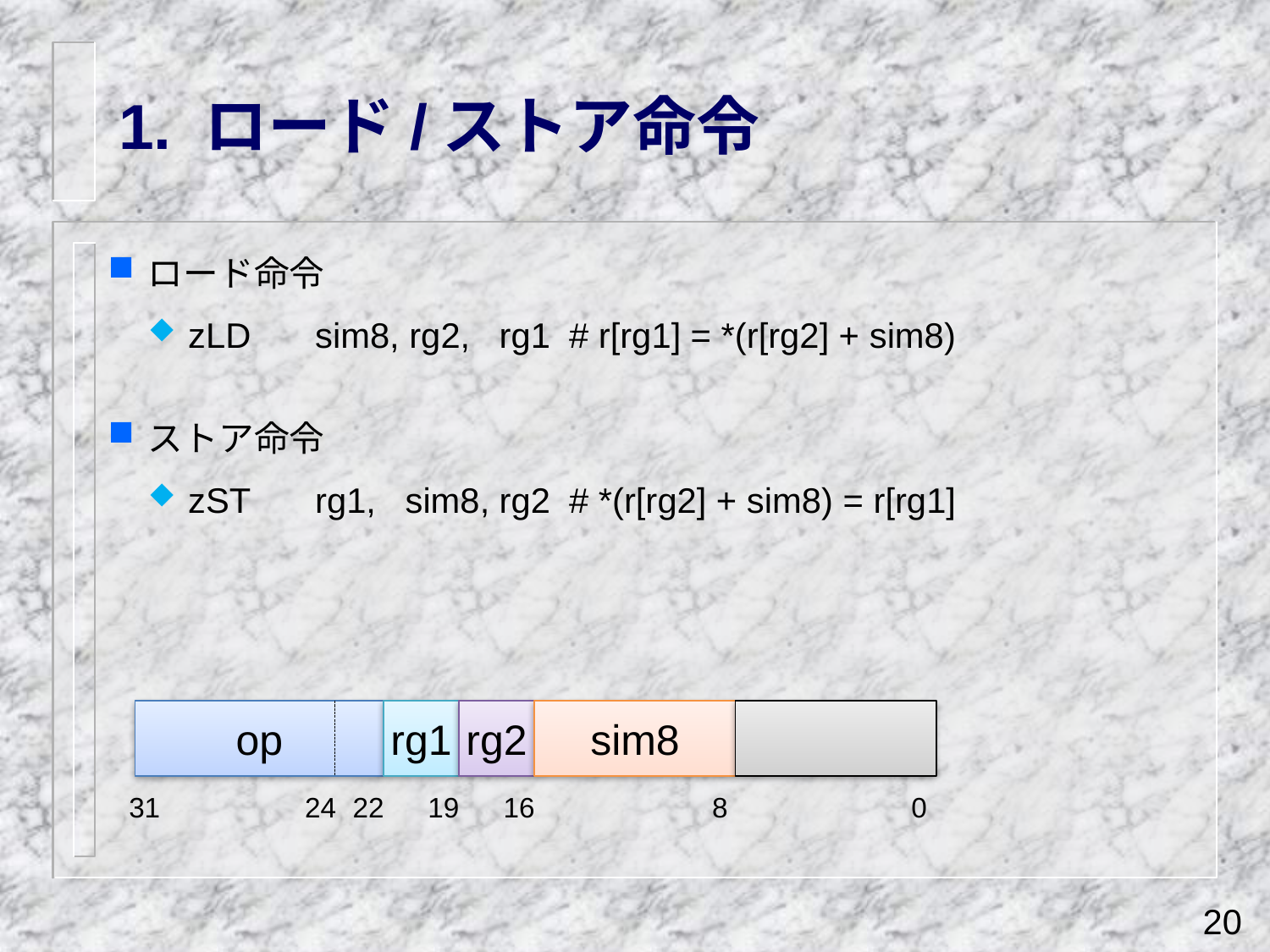

# 1. ロード/ストア命令
ロード命令
zLD 	sim8, rg2,   rg1	# r[rg1] = *(r[rg2] + sim8)
ストア命令
zST 	rg1,   sim8, rg2	# *(r[rg2] + sim8) = r[rg1]
rg1
rg2
sim8

op
16
0
31
24
22
19
8
20